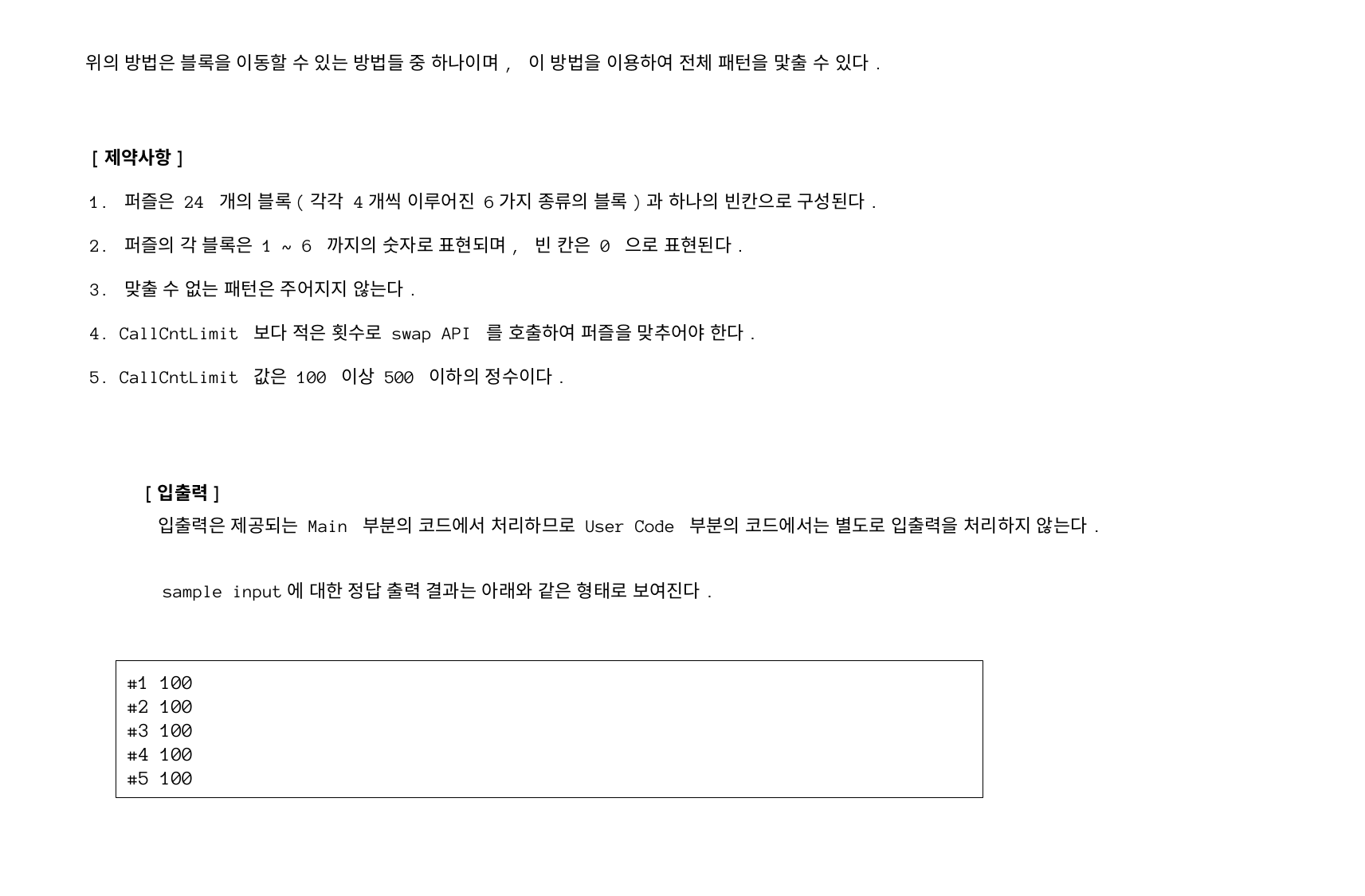

위의 방법은 블록을 이동할 수 있는 방법들 중 하나이며, 이 방법을 이용하여 전체 패턴을 맟출 수 있다.
[제약사항]
1. 퍼즐은 24 개의 블록(각각 4개씩 이루어진 6가지 종류의 블록)과 하나의 빈칸으로 구성된다.
2. 퍼즐의 각 블록은 1 ~ 6 까지의 숫자로 표현되며, 빈 칸은 0 으로 표현된다.
3. 맞출 수 없는 패턴은 주어지지 않는다.
4. CallCntLimit 보다 적은 횟수로 swap API 를 호출하여 퍼즐을 맞추어야 한다.
5. CallCntLimit 값은 100 이상 500 이하의 정수이다.
[입출력]
  입출력은 제공되는 Main 부분의 코드에서 처리하므로 User Code 부분의 코드에서는 별도로 입출력을 처리하지 않는다.

  sample input에 대한 정답 출력 결과는 아래와 같은 형태로 보여진다.
#1 100
#2 100
#3 100
#4 100
#5 100